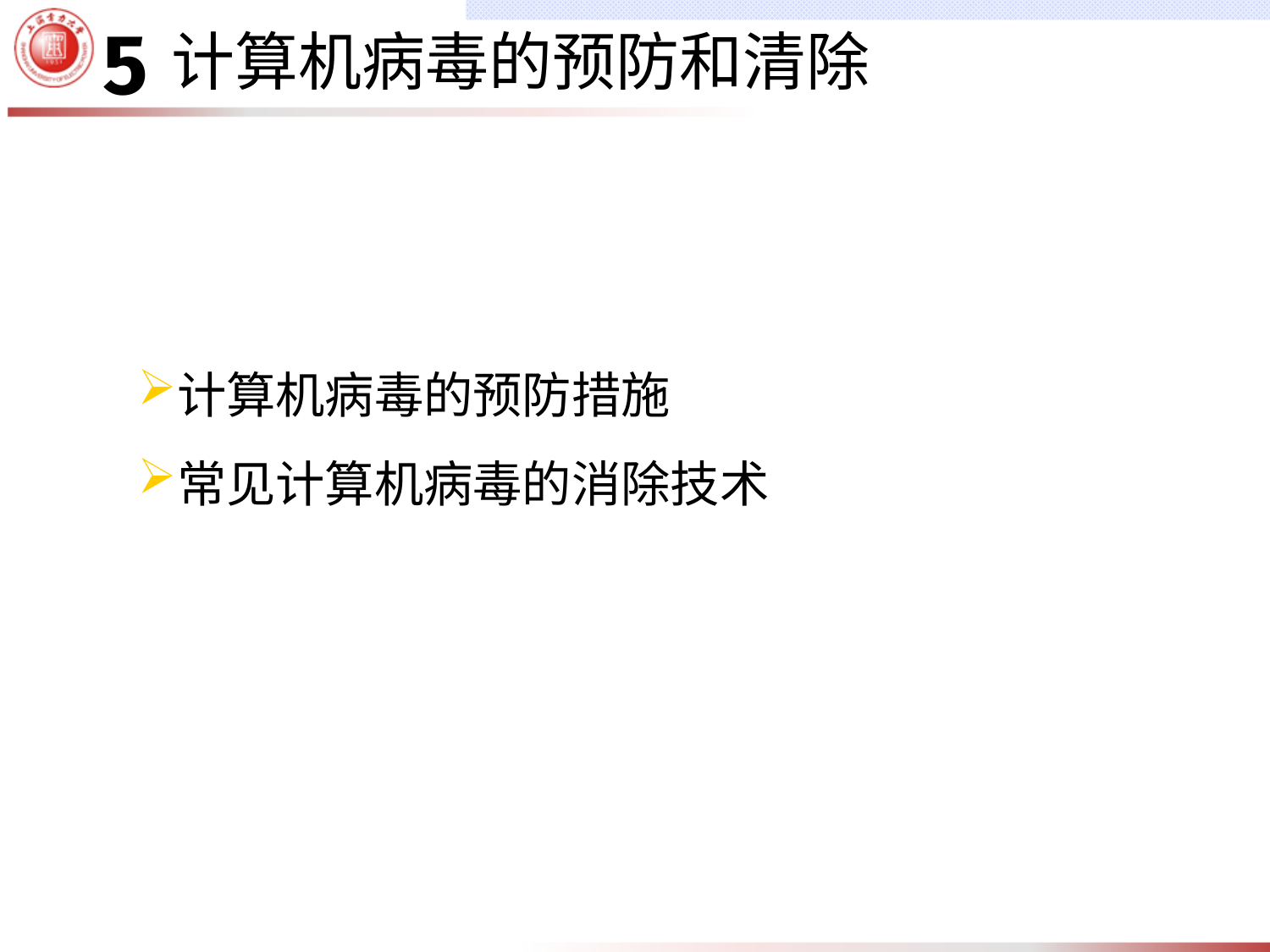

5
计算机病毒的预防和清除
计算机病毒的预防措施
常见计算机病毒的消除技术